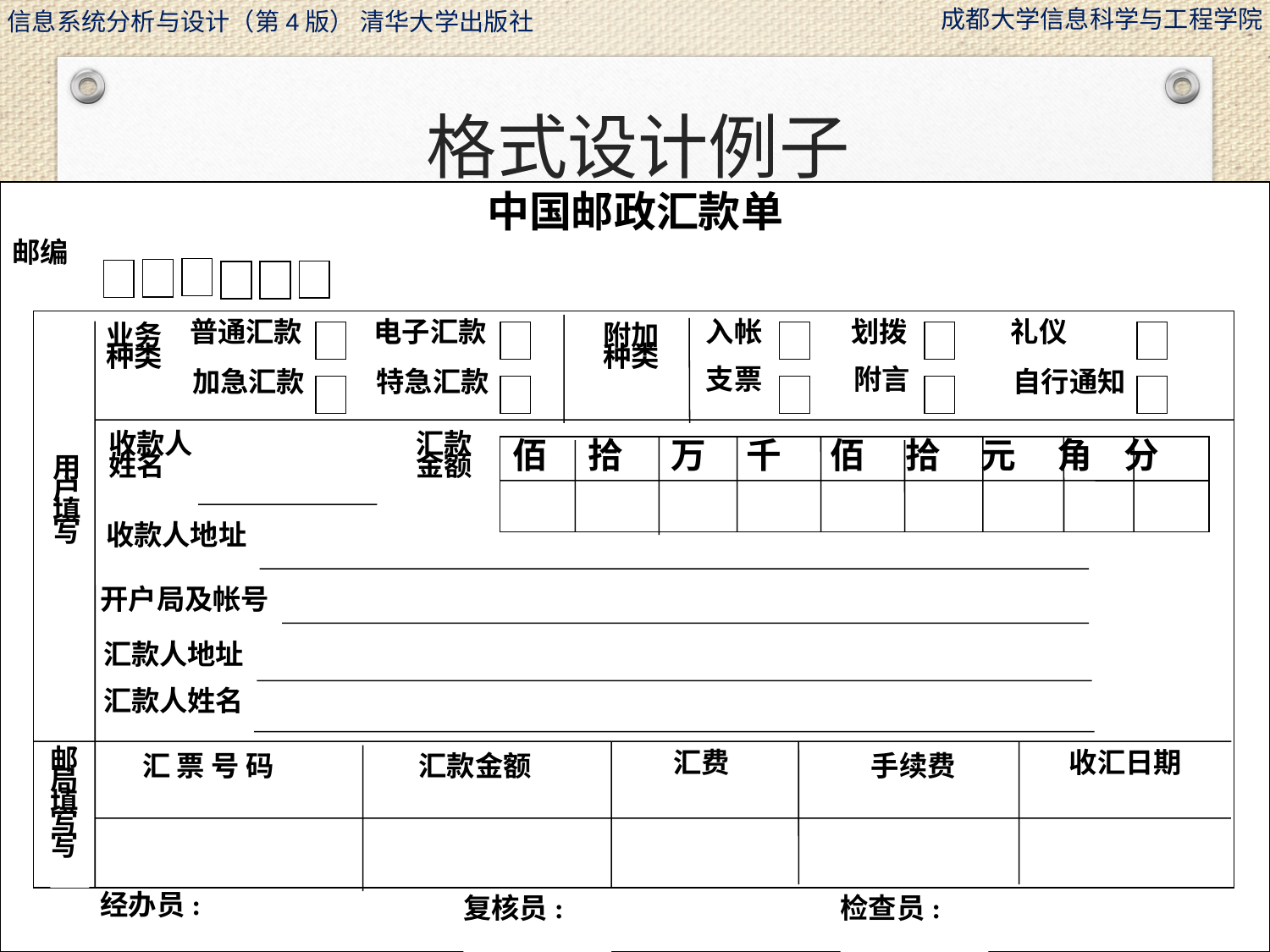

# 格式设计例子
中国邮政汇款单
邮编

普通汇款
电子汇款
入帐
划拨
礼仪
业务
种类
附加
种类
支票

附言

加急汇款

特急汇款

自行通知

收款人
姓名
汇款
金额
佰     拾      万     千      佰     拾     元     角    分

用户填写

收款人地址

开户局及帐号

汇款人地址

汇款人姓名

邮局填写写
汇费
收汇日期
汇 票 号 码
汇款金额
手续费

经办员:
复核员:
检查员: